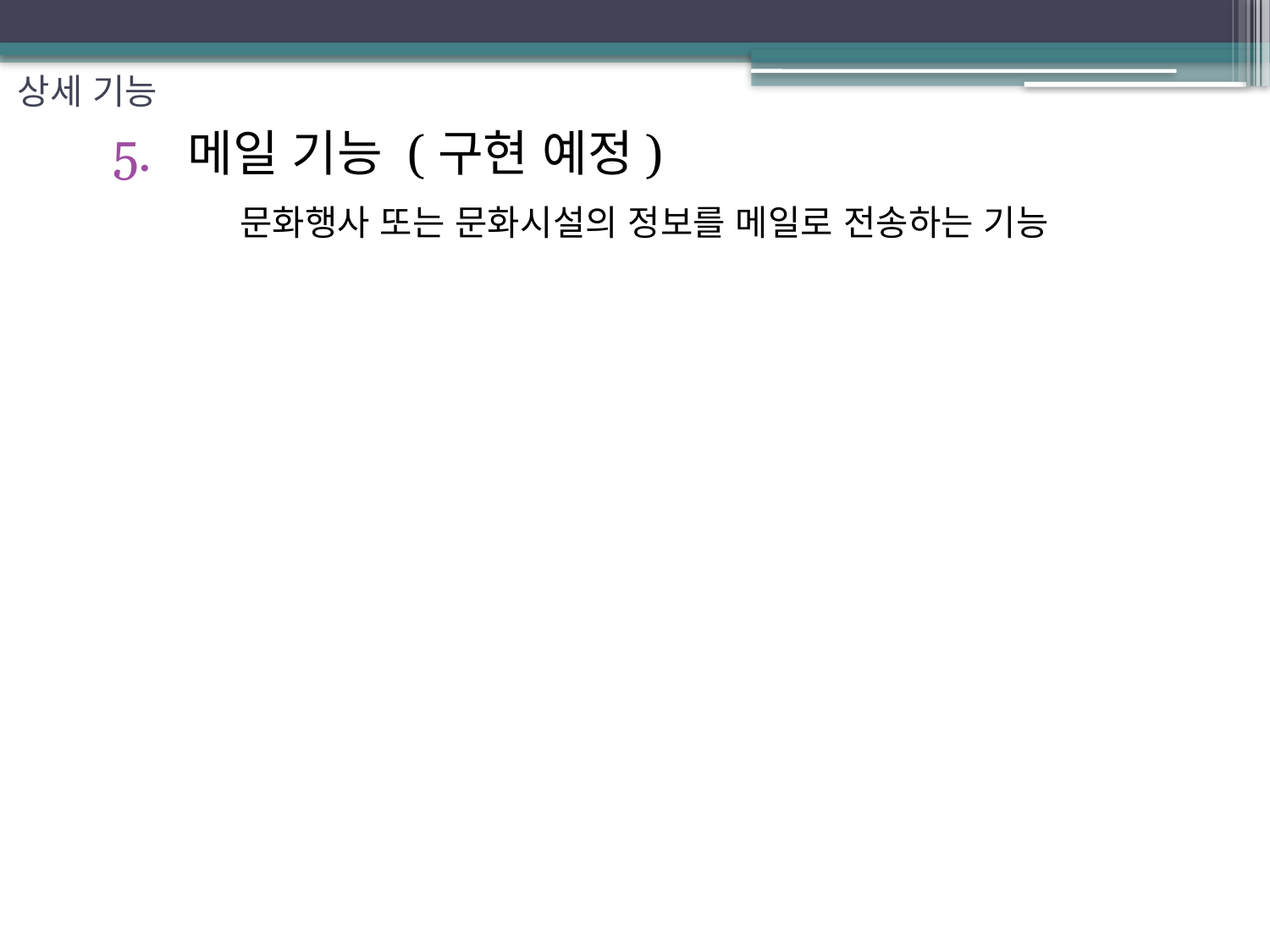

상세 기능
5.  메일 기능 (구현 예정)
	문화행사 또는 문화시설의 정보를 메일로 전송하는 기능